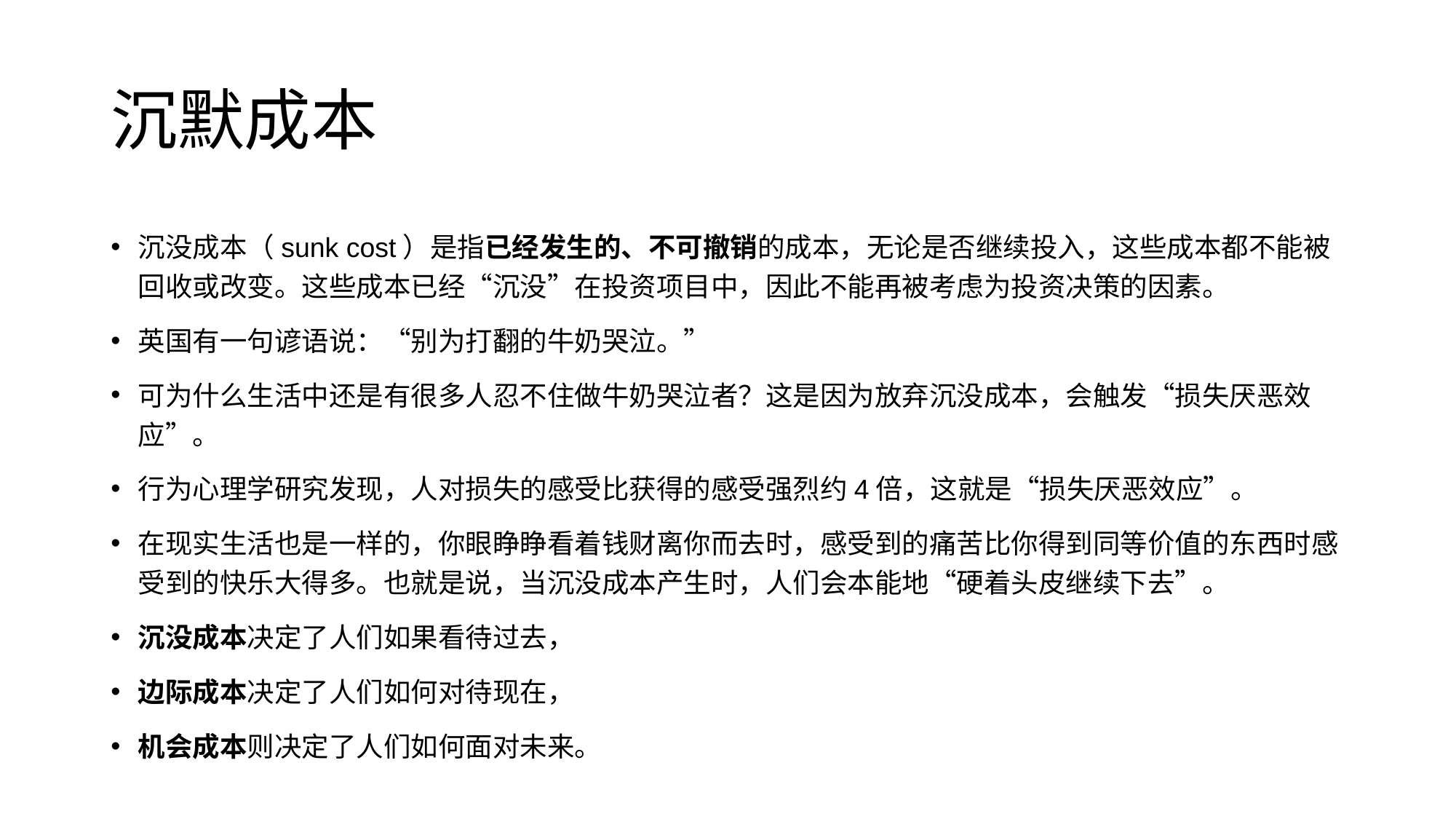

# 沉默成本
沉没成本（sunk cost）是指已经发生的、不可撤销的成本，无论是否继续投入，这些成本都不能被回收或改变。这些成本已经“沉没”在投资项目中，因此不能再被考虑为投资决策的因素。
英国有一句谚语说：“别为打翻的牛奶哭泣。”
可为什么生活中还是有很多人忍不住做牛奶哭泣者？这是因为放弃沉没成本，会触发“损失厌恶效应”。
行为心理学研究发现，人对损失的感受比获得的感受强烈约4倍，这就是“损失厌恶效应”。
在现实生活也是一样的，你眼睁睁看着钱财离你而去时，感受到的痛苦比你得到同等价值的东西时感受到的快乐大得多。也就是说，当沉没成本产生时，人们会本能地“硬着头皮继续下去”。
沉没成本决定了人们如果看待过去，
边际成本决定了人们如何对待现在，
机会成本则决定了人们如何面对未来。